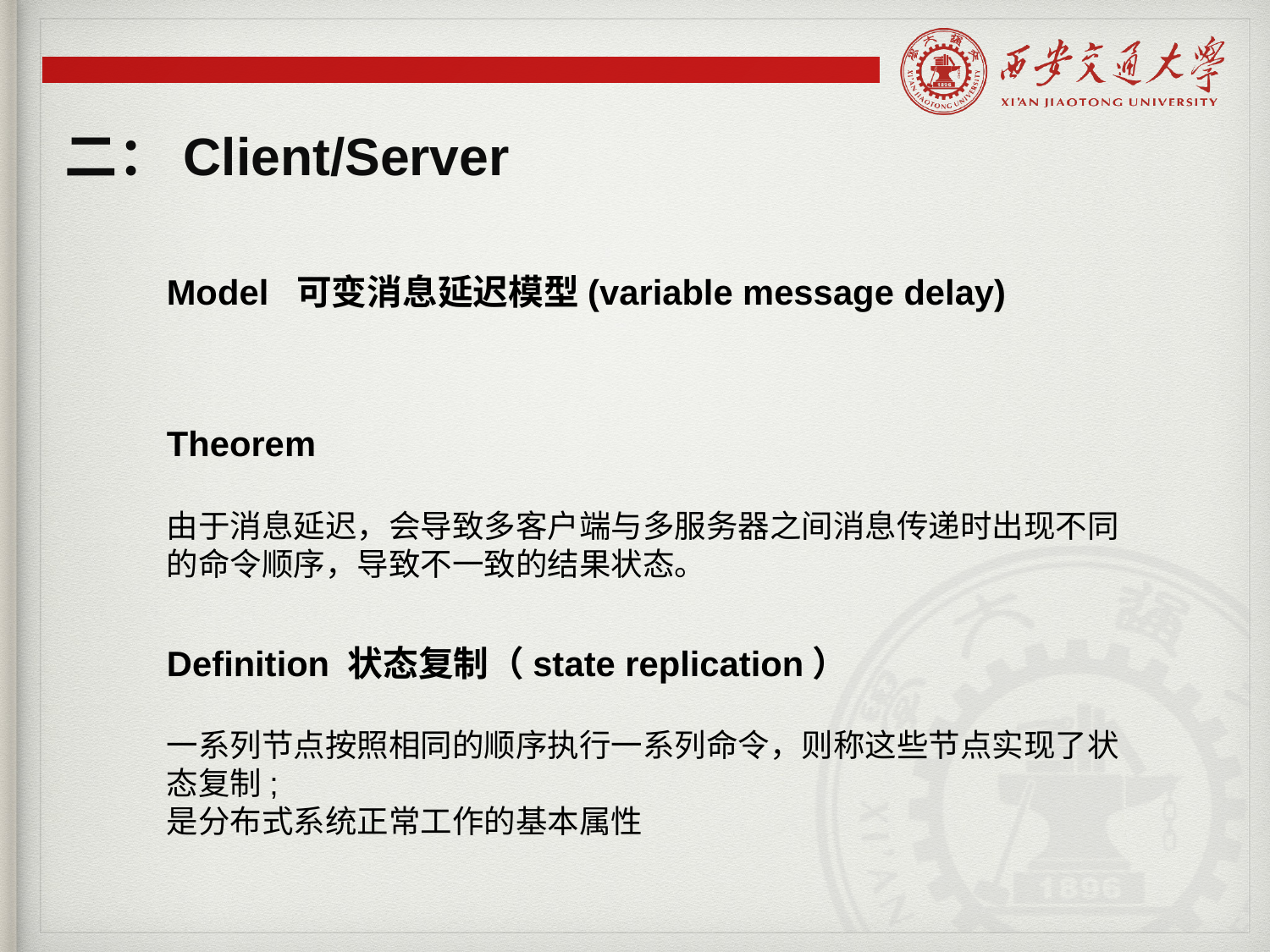

二：Client/Server
Model  可变消息延迟模型(variable message delay)
Theorem

由于消息延迟，会导致多客户端与多服务器之间消息传递时出现不同的命令顺序，导致不一致的结果状态。
Definition 状态复制（state replication）

一系列节点按照相同的顺序执行一系列命令，则称这些节点实现了状态复制;
是分布式系统正常工作的基本属性